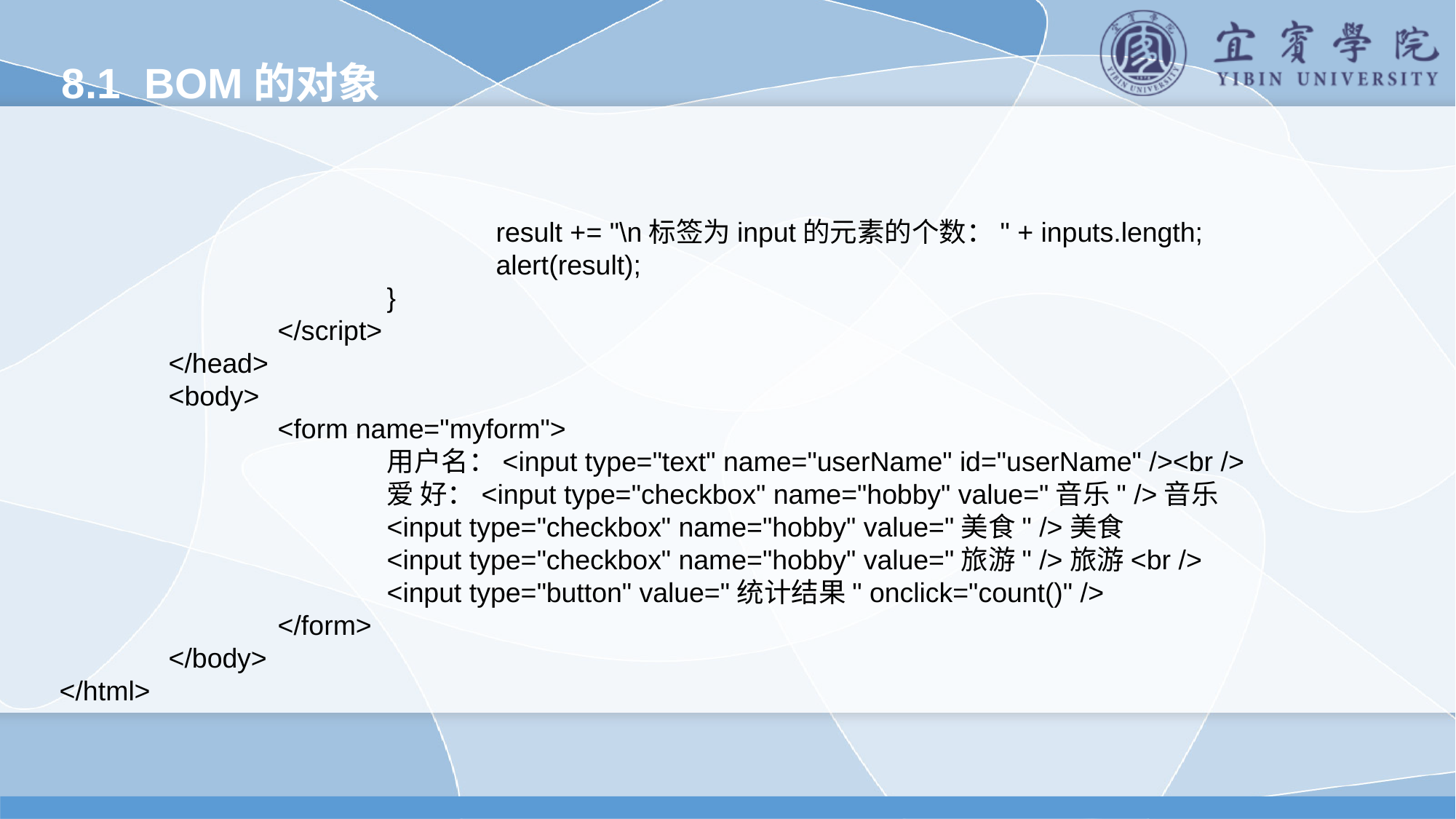

8.1  BOM的对象
				result += "\n标签为input的元素的个数：" + inputs.length;
				alert(result);
			}
		</script>
	</head>
	<body>
		<form name="myform">
			用户名：<input type="text" name="userName" id="userName" /><br />
			爱 好：<input type="checkbox" name="hobby" value="音乐" />音乐
			<input type="checkbox" name="hobby" value="美食" />美食
			<input type="checkbox" name="hobby" value="旅游" />旅游<br />
			<input type="button" value="统计结果" onclick="count()" />
		</form>
	</body>
</html>